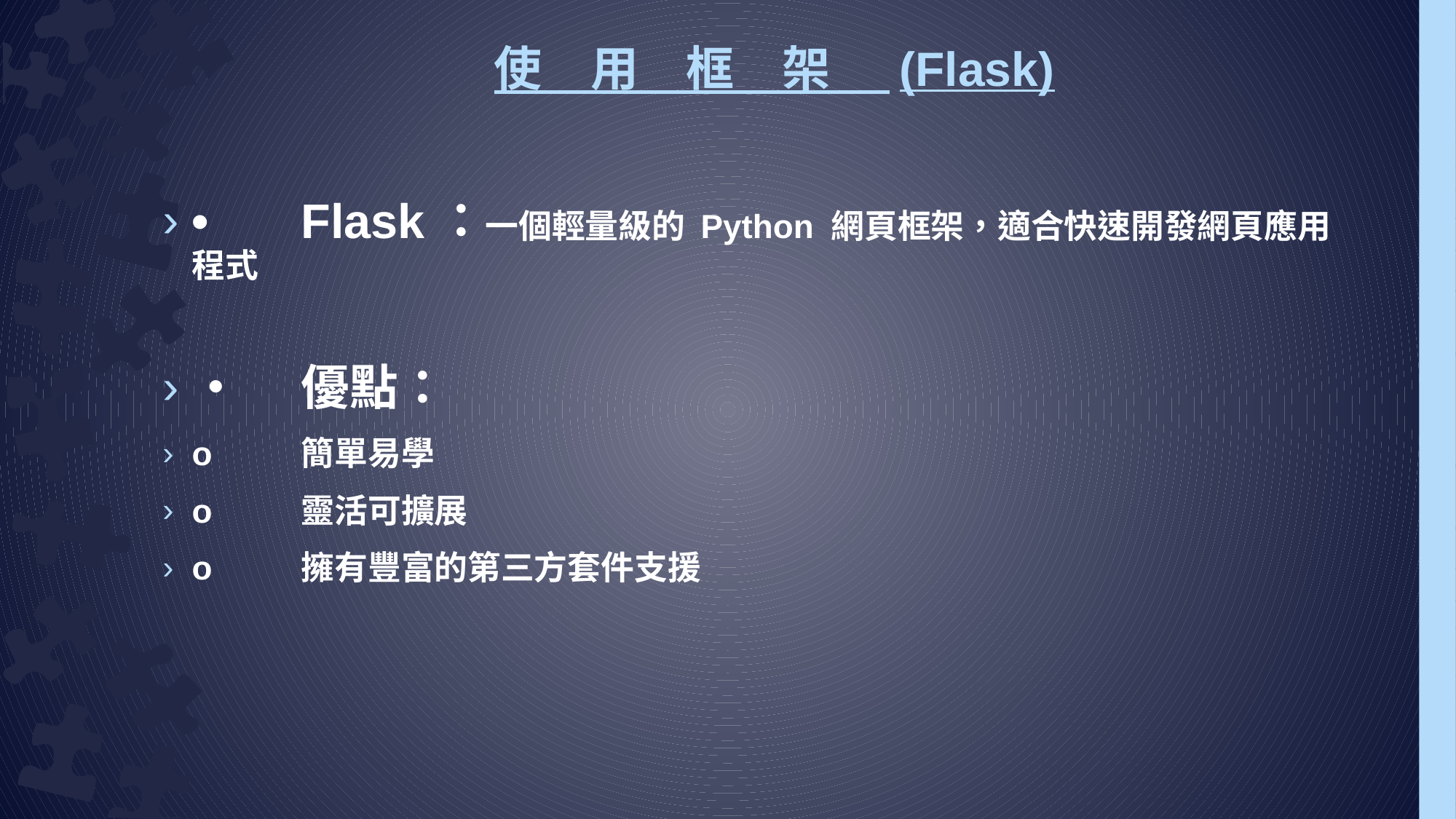

# 使　用　框　架 　(Flask)
•	Flask：一個輕量級的 Python 網頁框架，適合快速開發網頁應用程式

•	優點：
o	簡單易學
o	靈活可擴展
o	擁有豐富的第三方套件支援